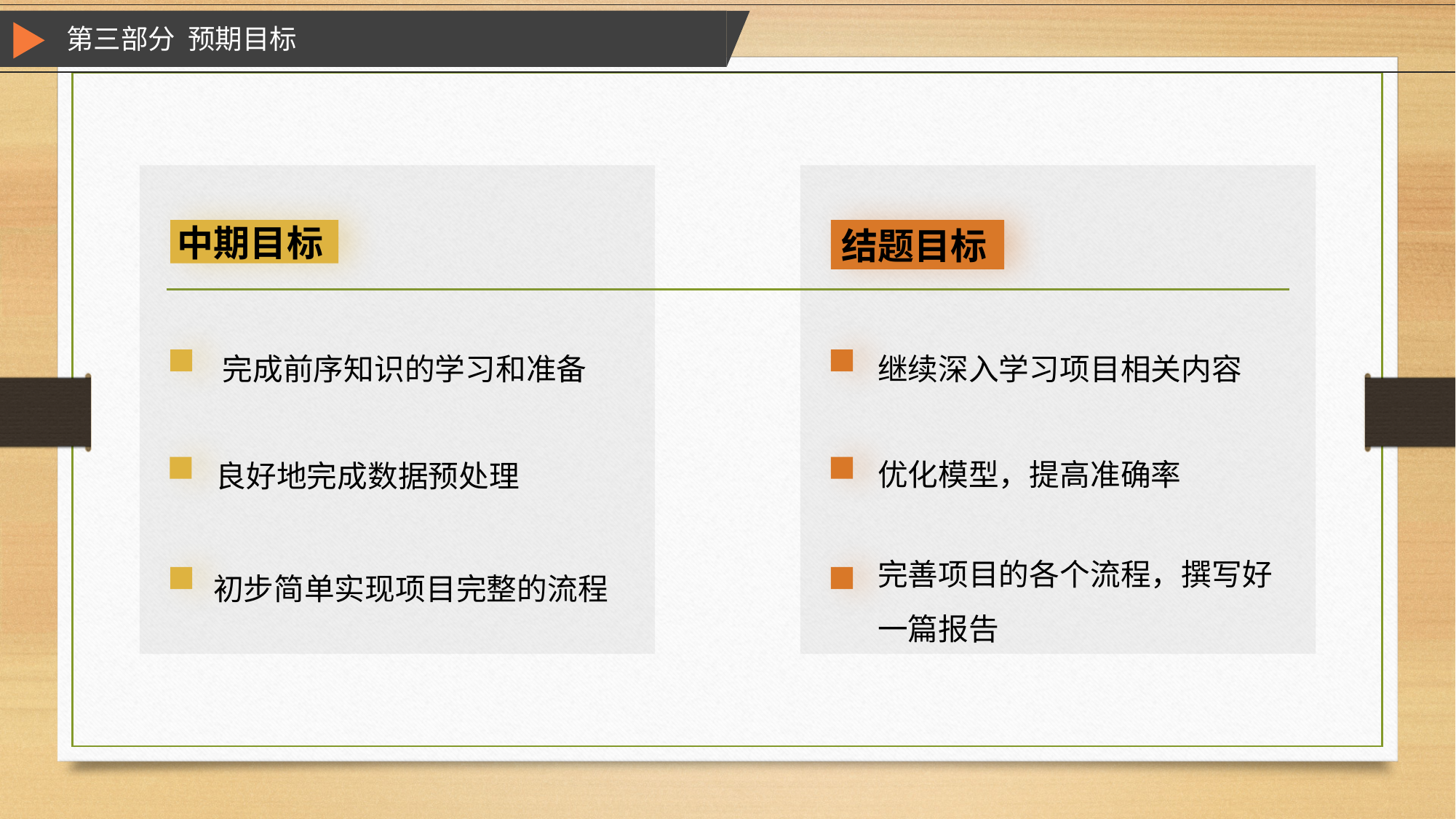

第三部分  预期目标

中期目标

完成前序知识的学习和准备

良好地完成数据预处理

初步简单实现项目完整的流程

结题目标

继续深入学习项目相关内容
优化模型，提高准确率
完善项目的各个流程，撰写好一篇报告